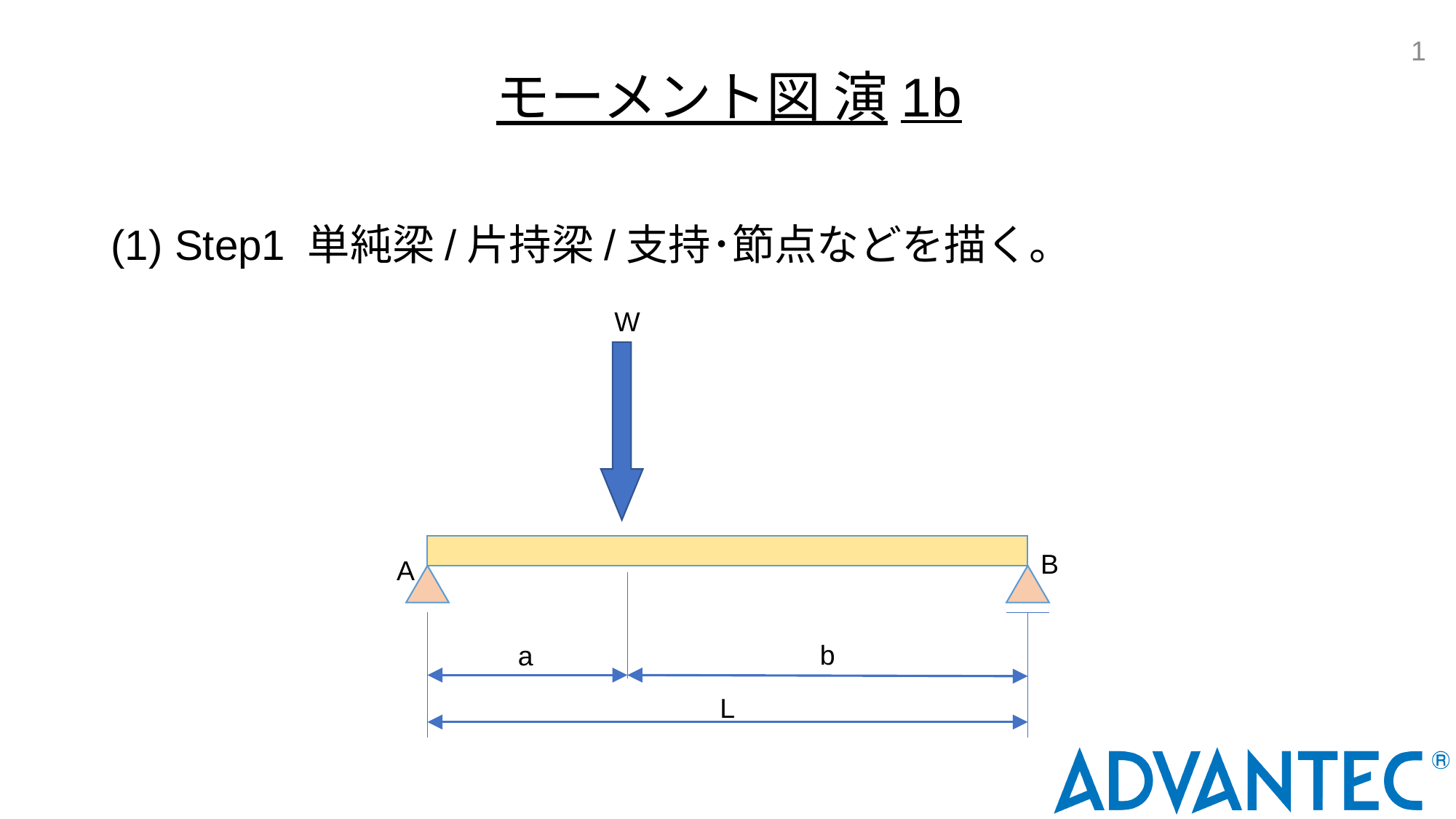

# モーメント図 演1b
(1) Step1 単純梁/片持梁/支持･節点などを描く。
W

B
A

b
a
L